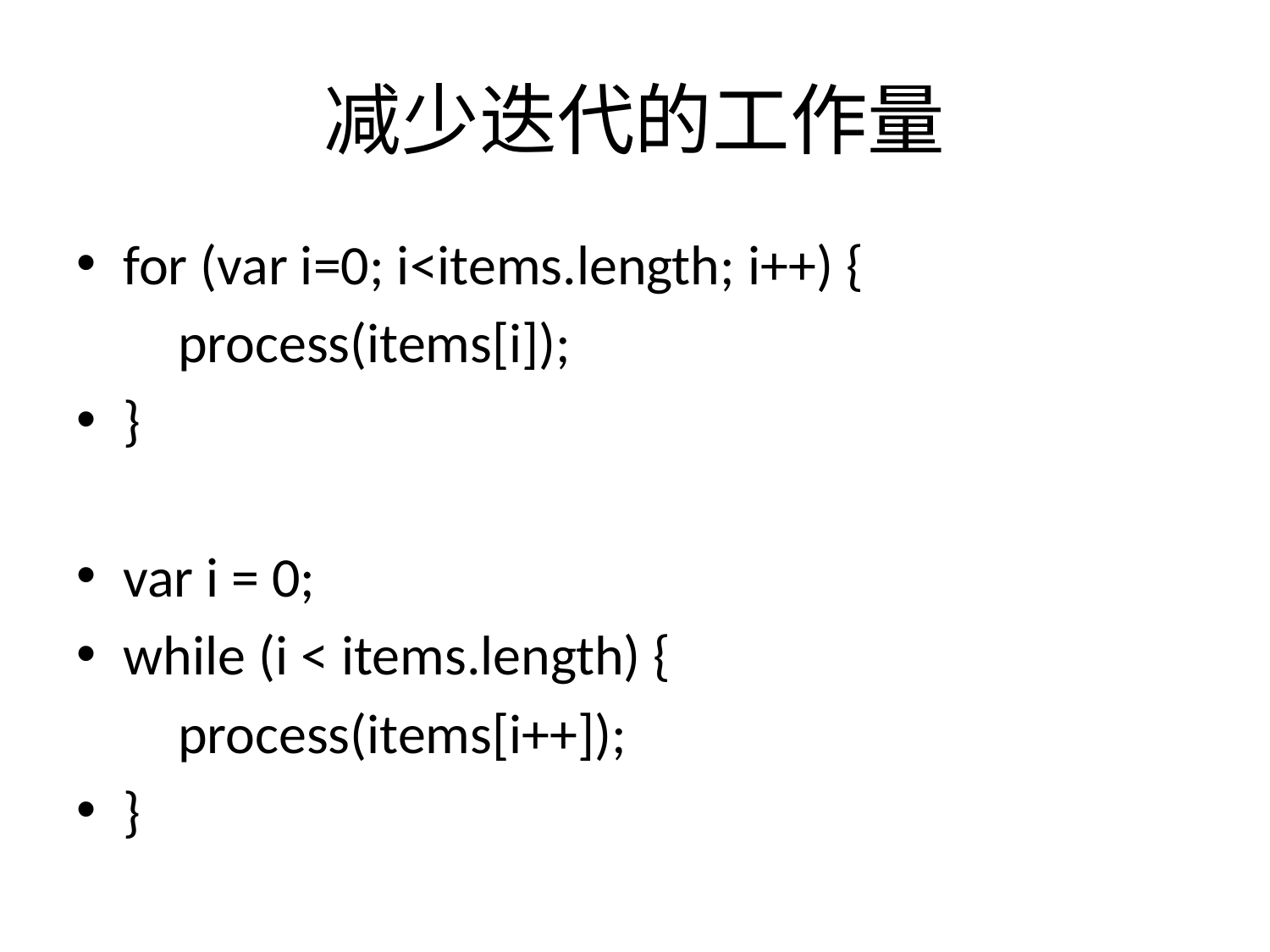

# 减少迭代的工作量
for (var i=0; i<items.length; i++) {
        process(items[i]);
}

var i = 0;
while (i < items.length) {
        process(items[i++]);
}